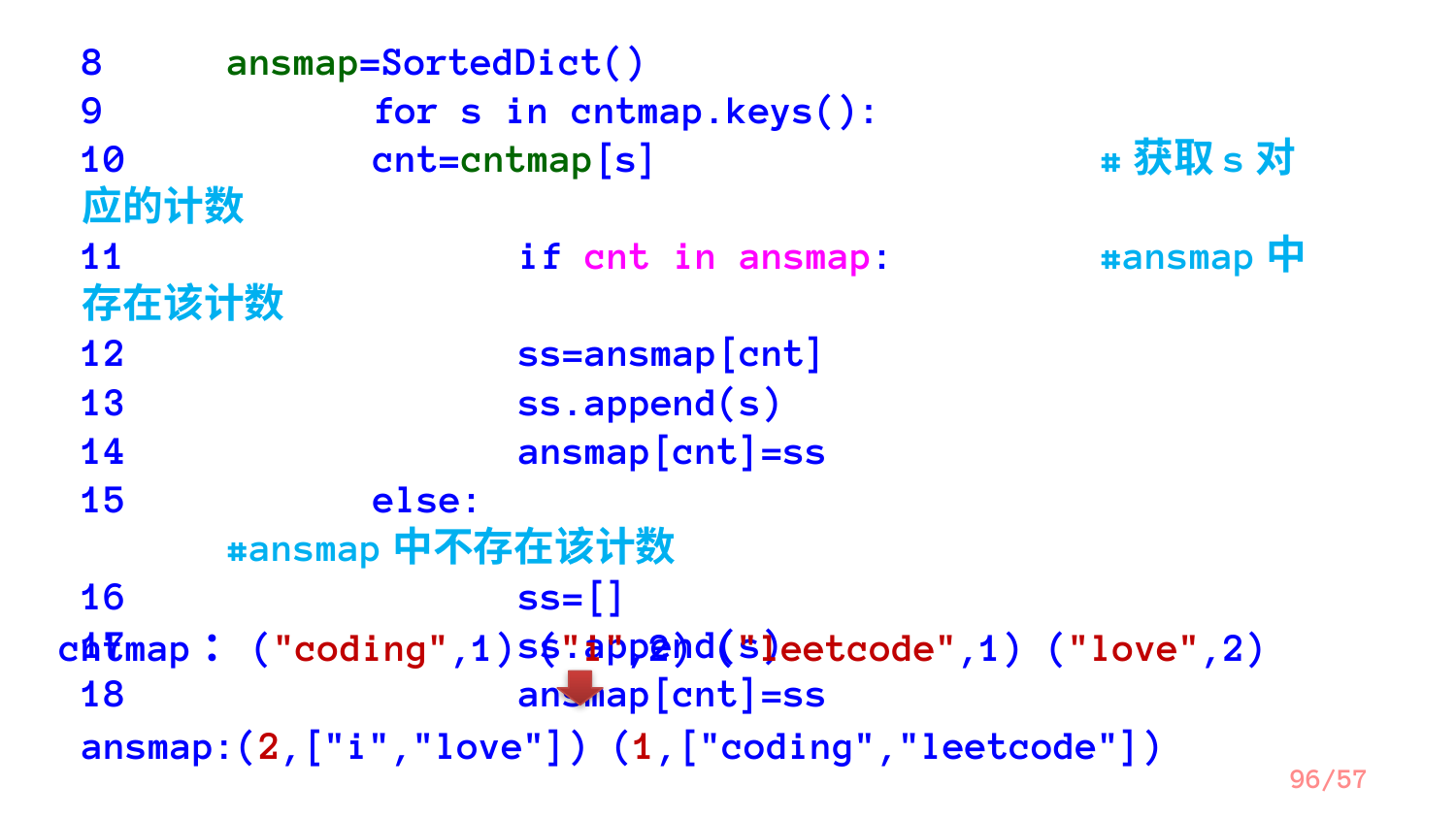

8     	ansmap=SortedDict()
9      	for s in cntmap.keys():
10    		cnt=cntmap[s]    			#获取s对应的计数
11     		if cnt in ansmap:  		#ansmap中存在该计数
12      		ss=ansmap[cnt]
13        		ss.append(s)
14        		ansmap[cnt]=ss
15    		else: 							#ansmap中不存在该计数
16        		ss=[]
17        		ss.append(s)
18        		ansmap[cnt]=ss
cntmap：("coding",1) ("i",2) ("leetcode",1) ("love",2)

ansmap:(2,["i","love"]) (1,["coding","leetcode"])
96/57